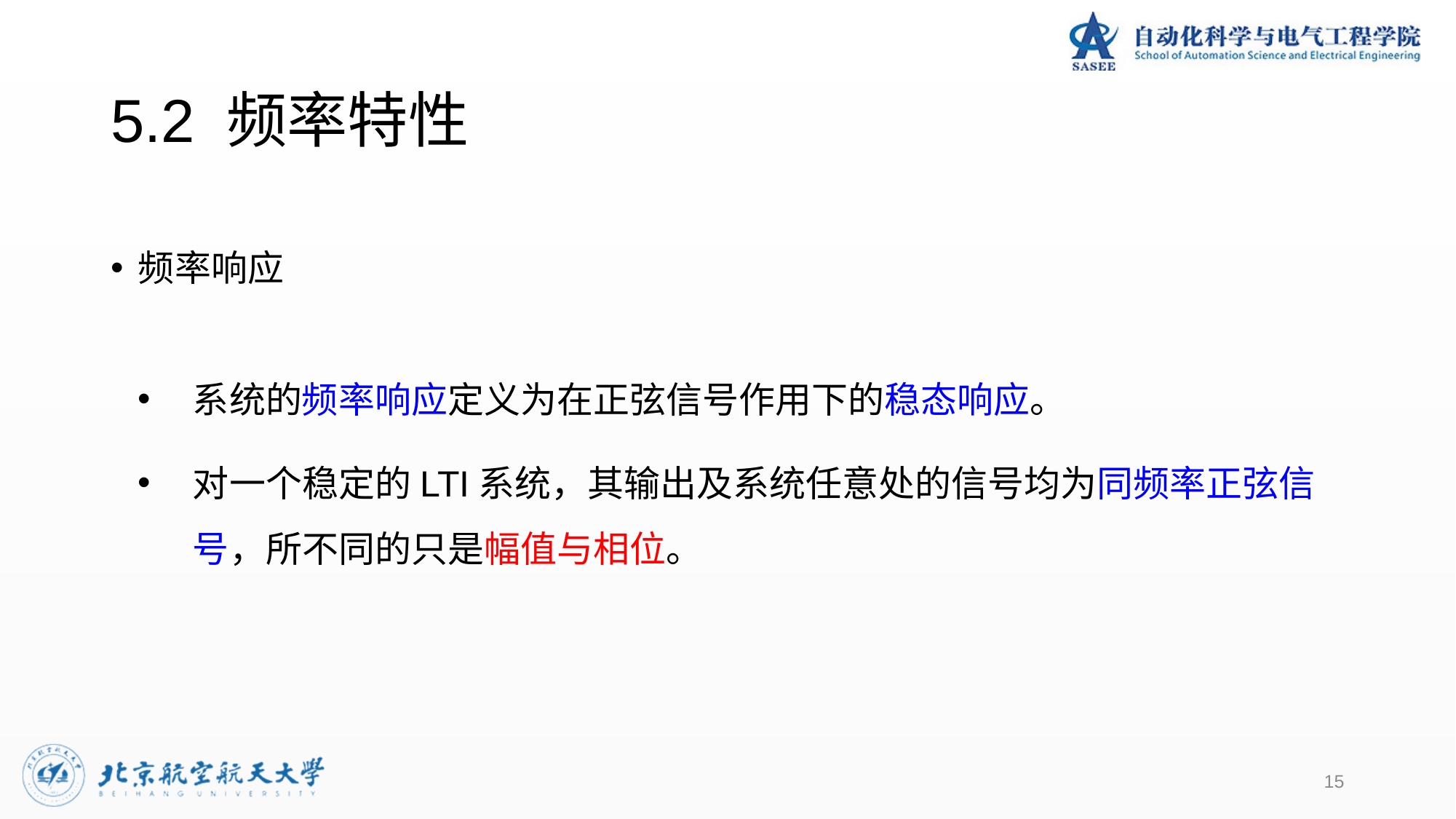

# 5.2 频率特性
频率响应
系统的频率响应定义为在正弦信号作用下的稳态响应。
对一个稳定的LTI系统，其输出及系统任意处的信号均为同频率正弦信号，所不同的只是幅值与相位。
15